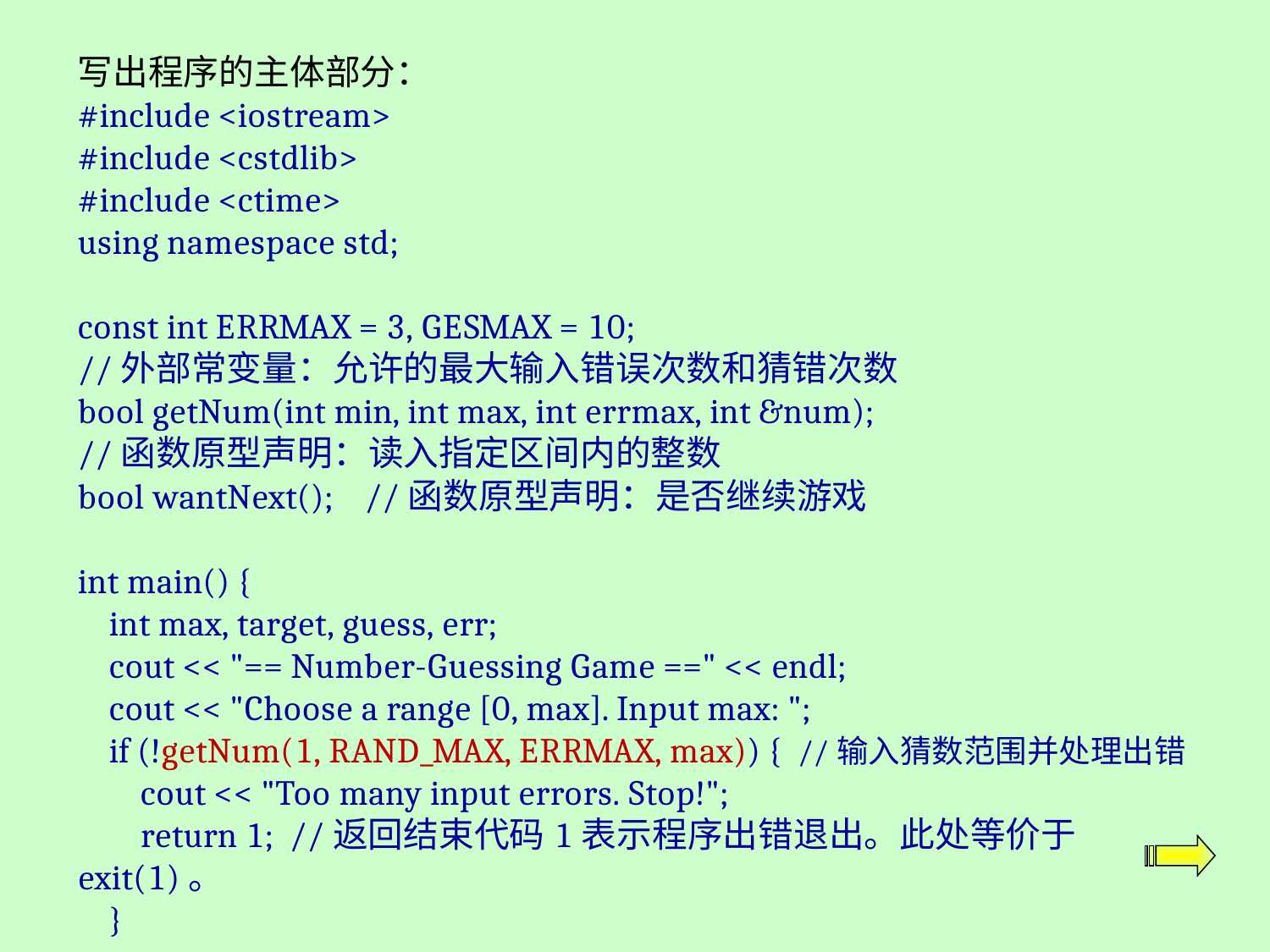

写出程序的主体部分：
#include <iostream>
#include <cstdlib>
#include <ctime>
using namespace std;

const int ERRMAX = 3, GESMAX = 10;
//外部常变量：允许的最大输入错误次数和猜错次数
bool getNum(int min, int max, int errmax, int &num);
//函数原型声明：读入指定区间内的整数
bool wantNext();    //函数原型声明：是否继续游戏

int main() {
    int max, target, guess, err;
    cout << "== Number-Guessing Game ==" << endl;
    cout << "Choose a range [0, max]. Input max: ";
    if (!getNum(1, RAND_MAX, ERRMAX, max)) {  //输入猜数范围并处理出错
        cout << "Too many input errors. Stop!";
        return 1;  //返回结束代码1表示程序出错退出。此处等价于exit(1)。
    }

44